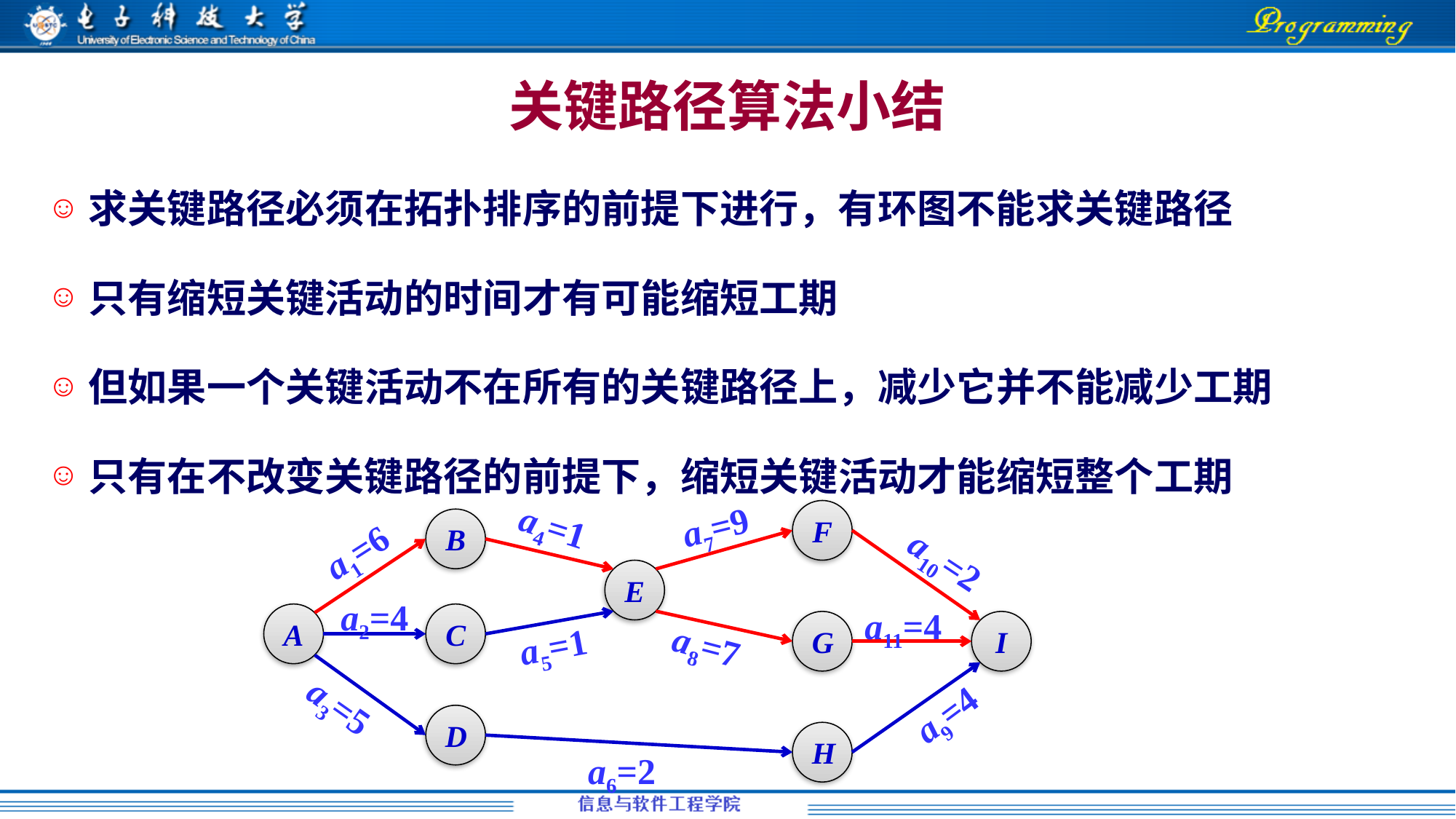

# 关键路径算法小结
求关键路径必须在拓扑排序的前提下进行，有环图不能求关键路径
只有缩短关键活动的时间才有可能缩短工期
但如果一个关键活动不在所有的关键路径上，减少它并不能减少工期
只有在不改变关键路径的前提下，缩短关键活动才能缩短整个工期

F
a4=1
a7=9
B
a1=6
a10=2
E
a2=4
a11=4
A
C
G
I
a5=1
a8=7
a3=5
a9=4
D
H
a6=2